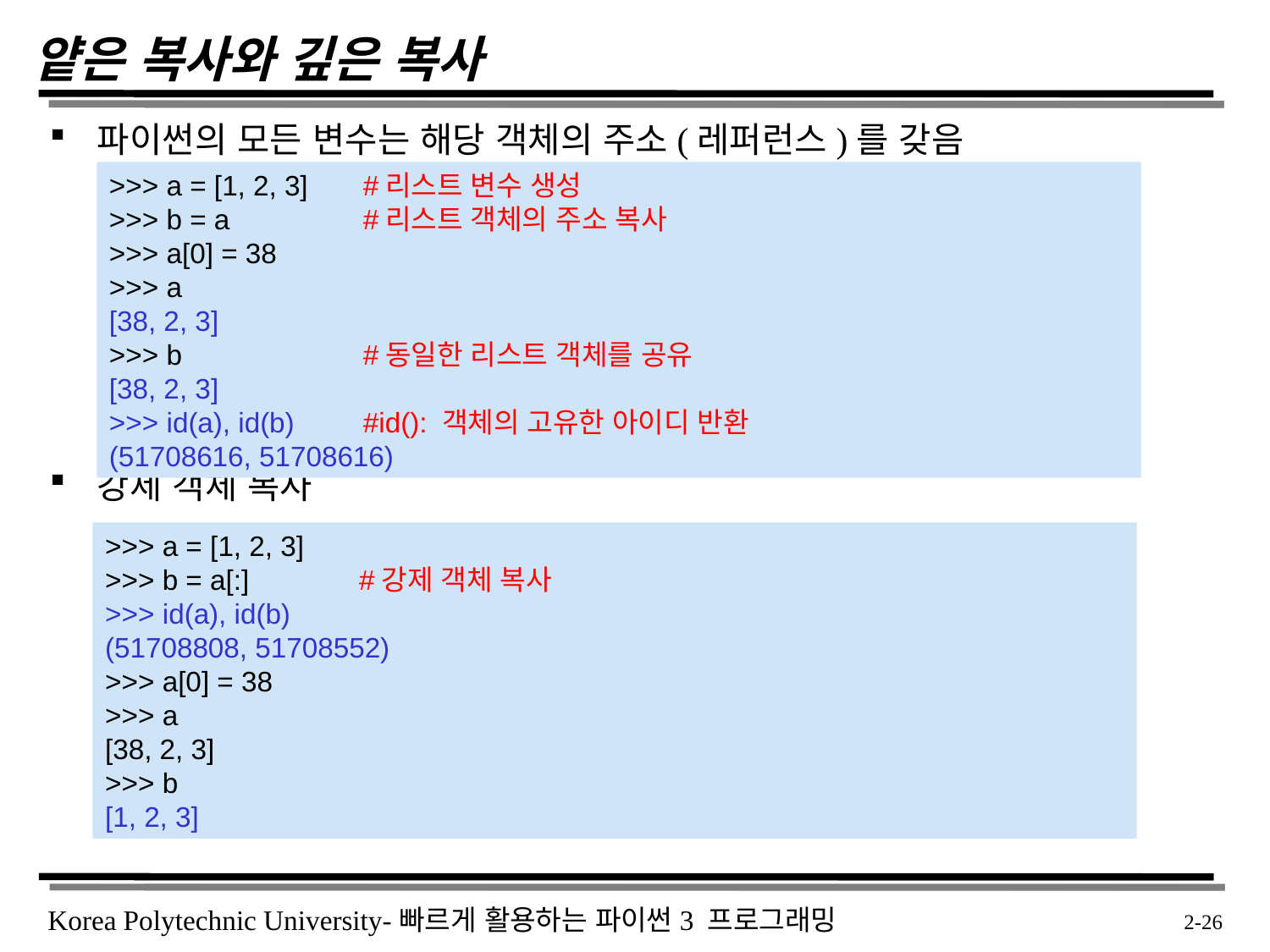

# 얕은 복사와 깊은 복사
파이썬의 모든 변수는 해당 객체의 주소(레퍼런스)를 갖음

강제 객체 복사

>>> a = [1, 2, 3]  	#리스트 변수 생성
>>> b = a             	#리스트 객체의 주소 복사
>>> a[0] = 38
>>> a
[38, 2, 3]
>>> b             	#동일한 리스트 객체를 공유
[38, 2, 3]
>>> id(a), id(b)   	#id(): 객체의 고유한 아이디 반환
(51708616, 51708616)
>>> a = [1, 2, 3]
>>> b = a[:]         	#강제 객체 복사
>>> id(a), id(b)
(51708808, 51708552)
>>> a[0] = 38
>>> a
[38, 2, 3]
>>> b
[1, 2, 3]
 2-26